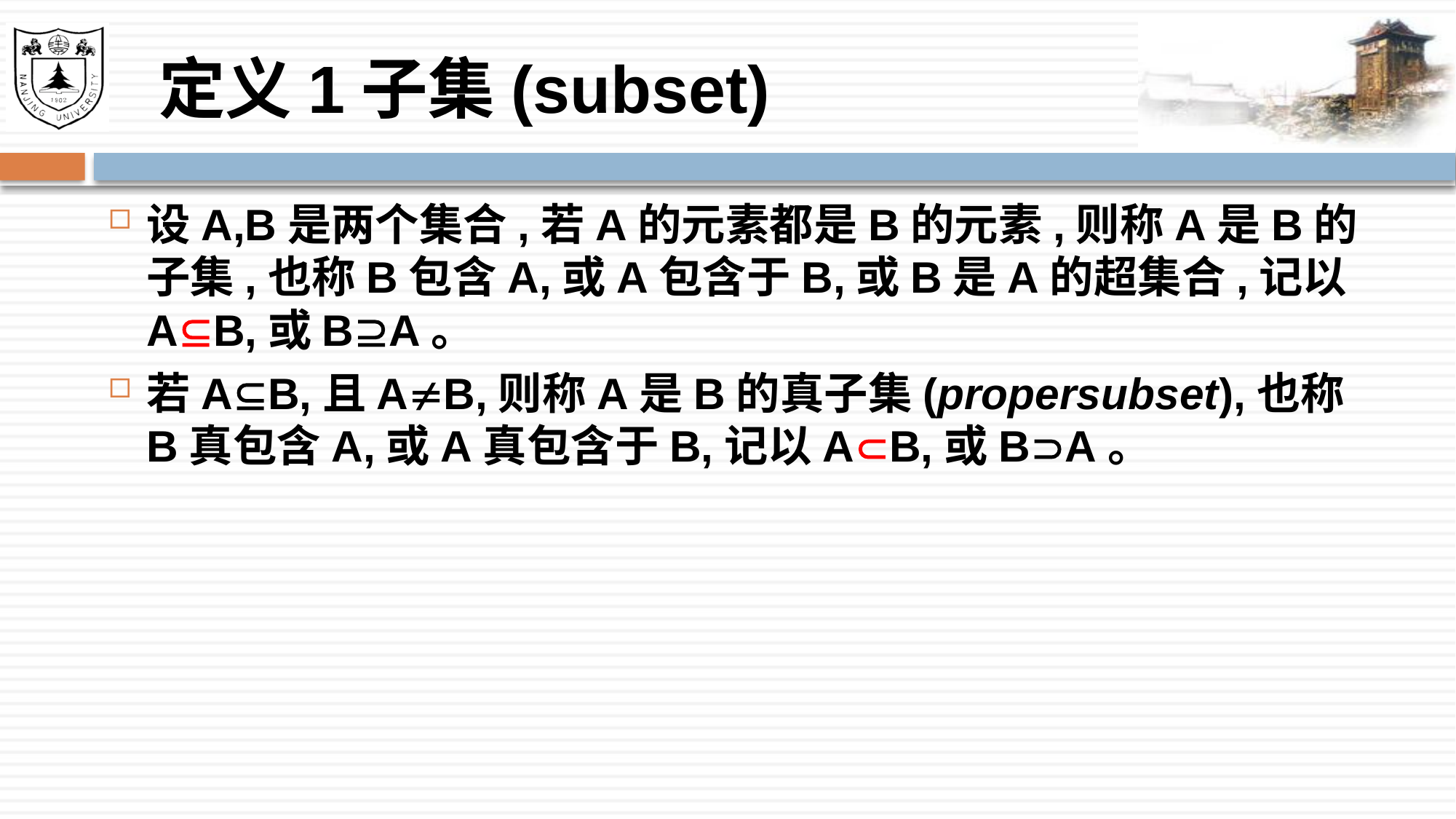

# 定义1子集(subset)
设A,B是两个集合,若A的元素都是B的元素,则称A是B的子集,也称B包含A,或A包含于B,或B是A的超集合,记以A⊆B,或B⊇A。
若A⊆B,且A≠B,则称A是B的真子集(propersubset),也称B真包含A,或A真包含于B,记以A⊂B,或B⊃A。